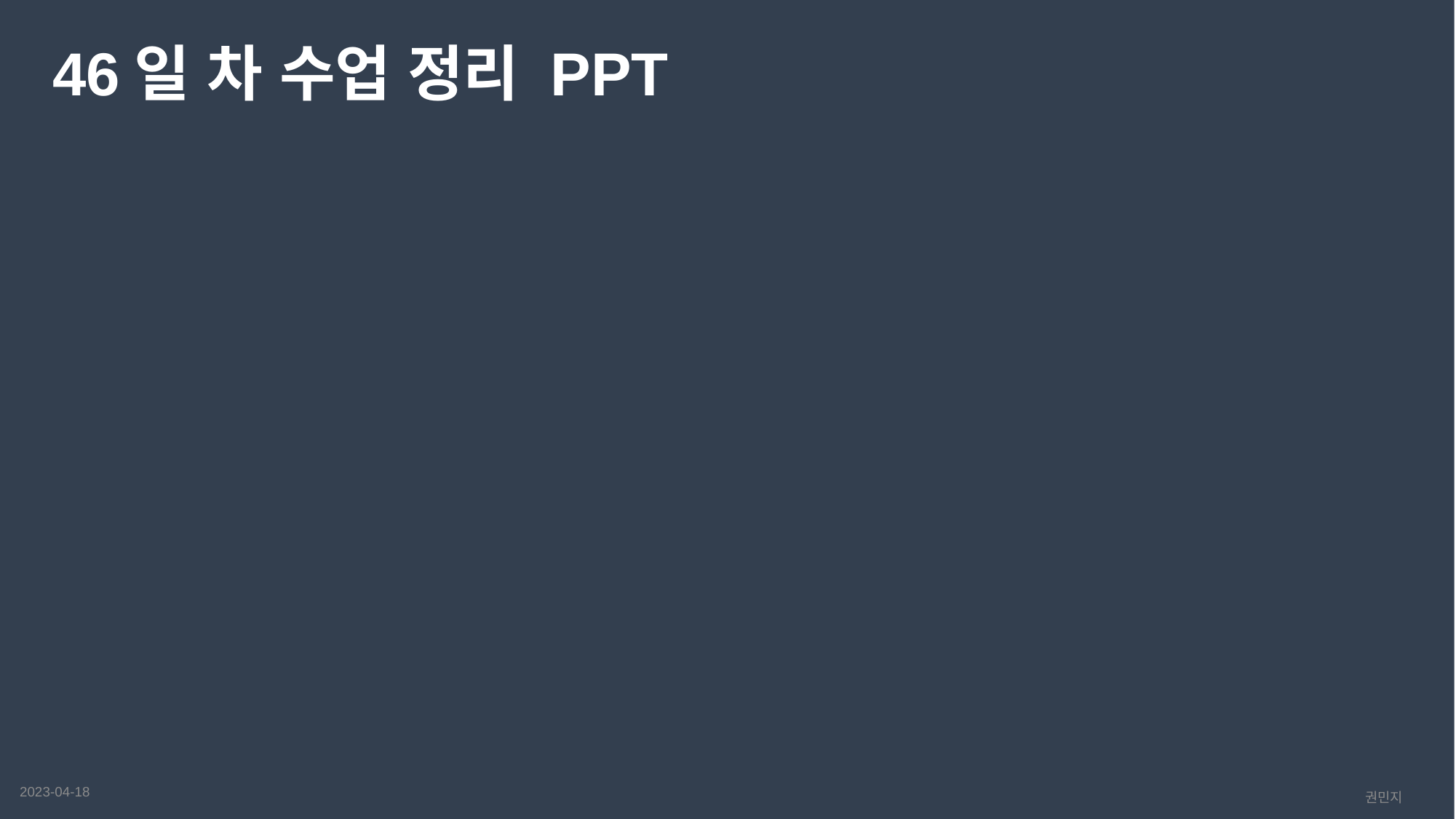

46일 차 수업 정리 PPT
2023-04-18
권민지